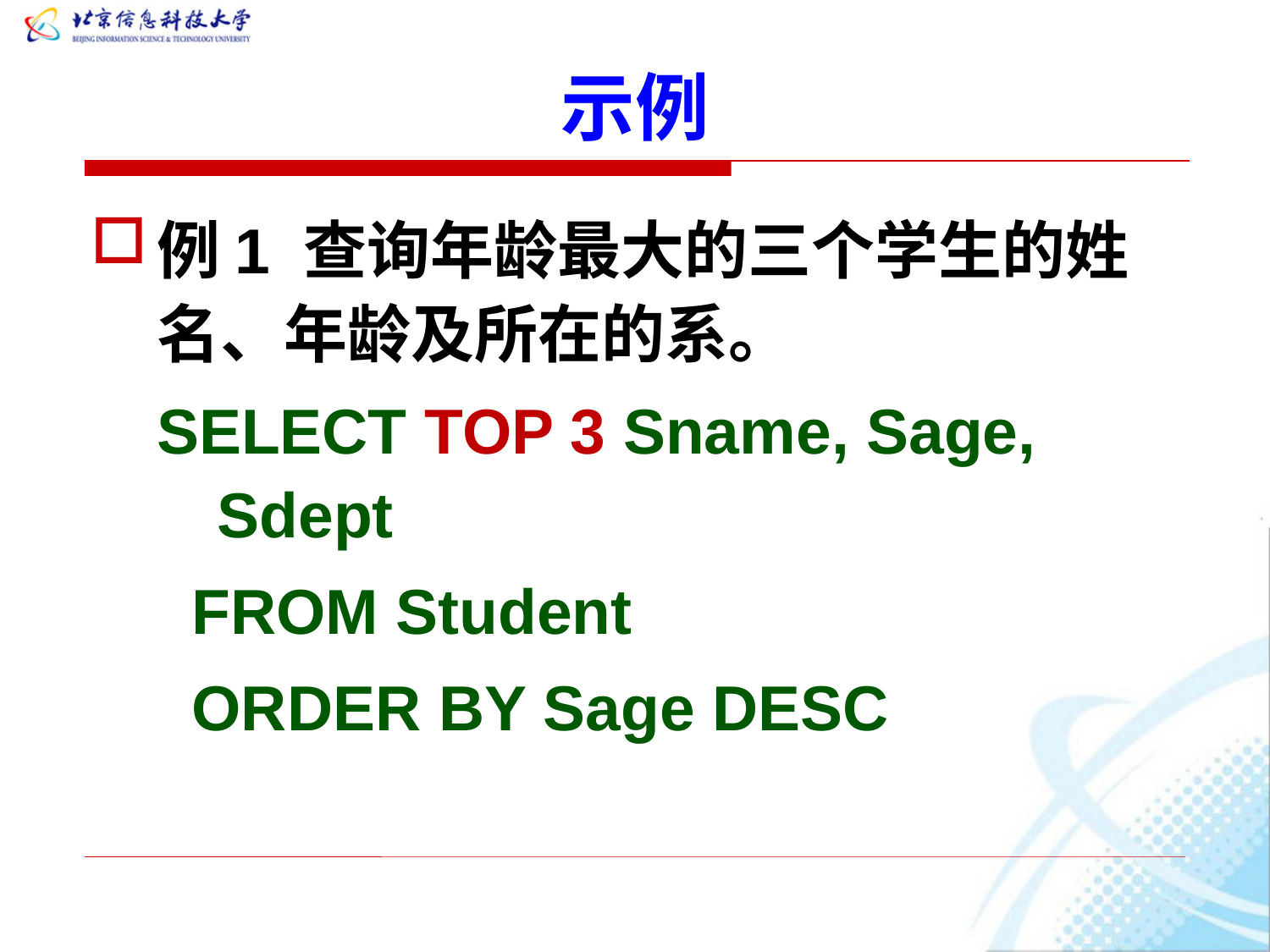

# 示例
例1 查询年龄最大的三个学生的姓名、年龄及所在的系。
SELECT TOP 3 Sname, Sage, Sdept
  FROM Student
  ORDER BY Sage DESC

93